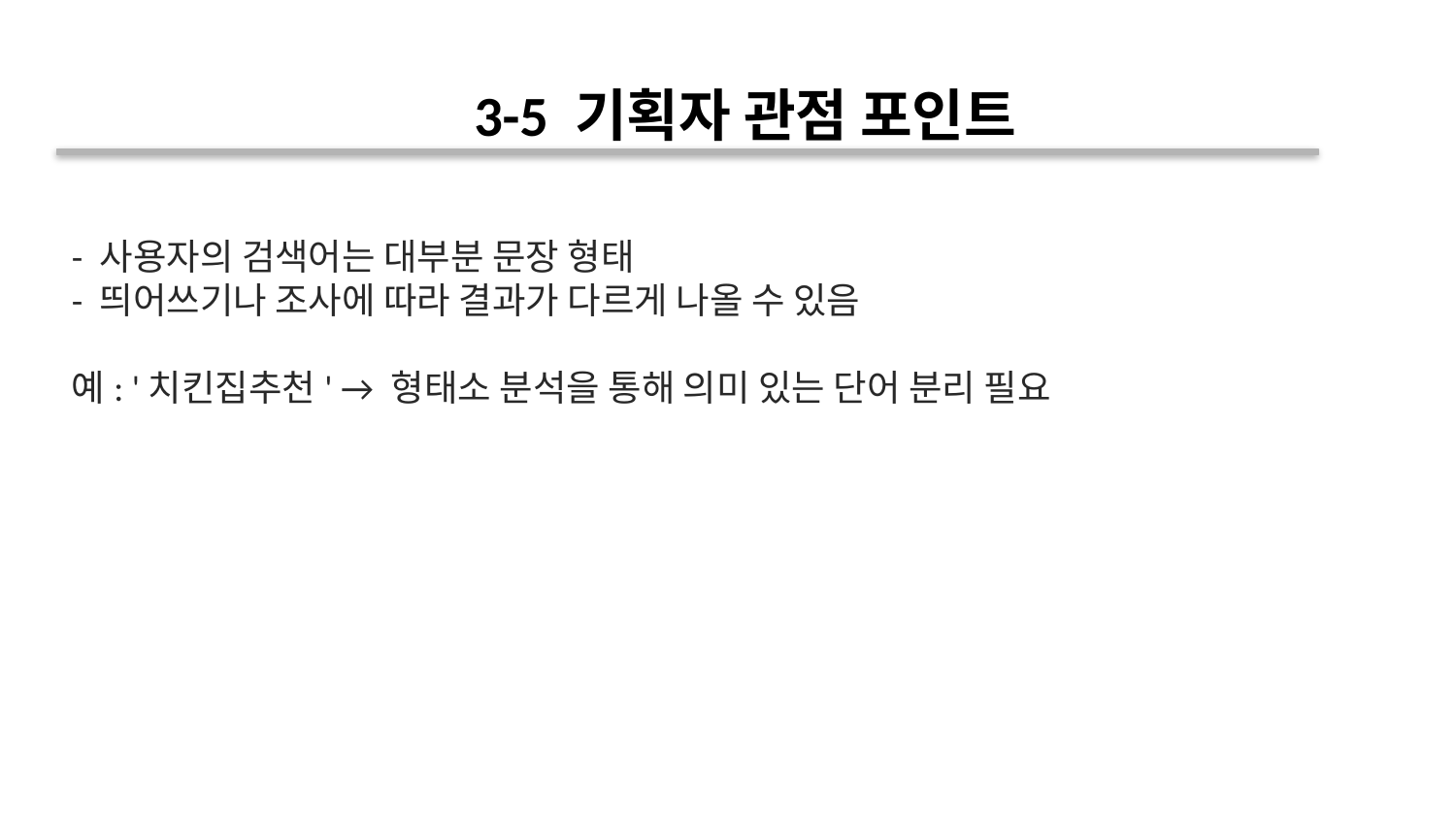

3-5 기획자 관점 포인트

- 사용자의 검색어는 대부분 문장 형태
- 띄어쓰기나 조사에 따라 결과가 다르게 나올 수 있음
예: '치킨집추천' → 형태소 분석을 통해 의미 있는 단어 분리 필요